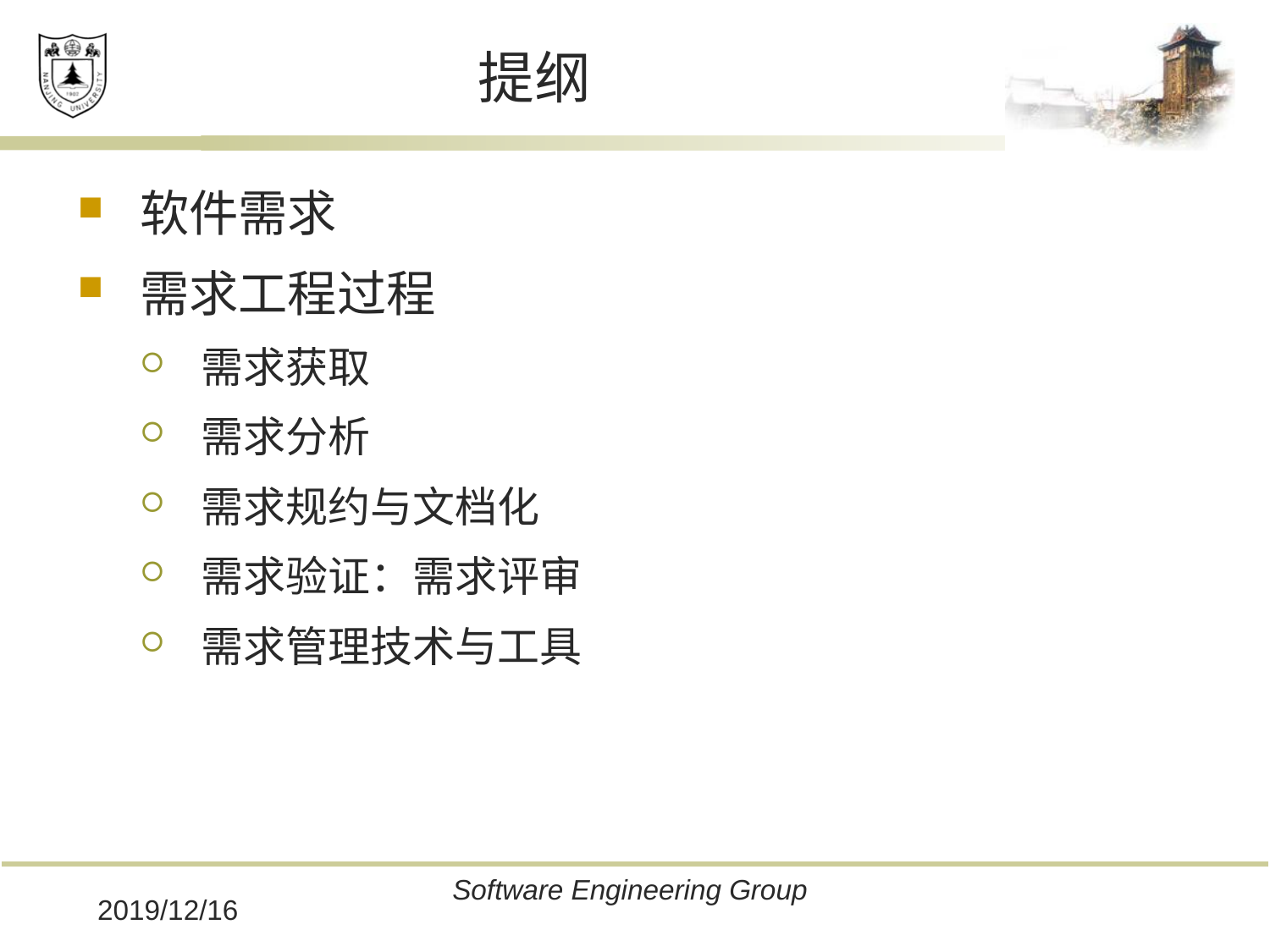

# 提纲
软件需求
需求工程过程
需求获取
需求分析
需求规约与文档化
需求验证：需求评审
需求管理技术与工具

Software Engineering Group
2019/12/16